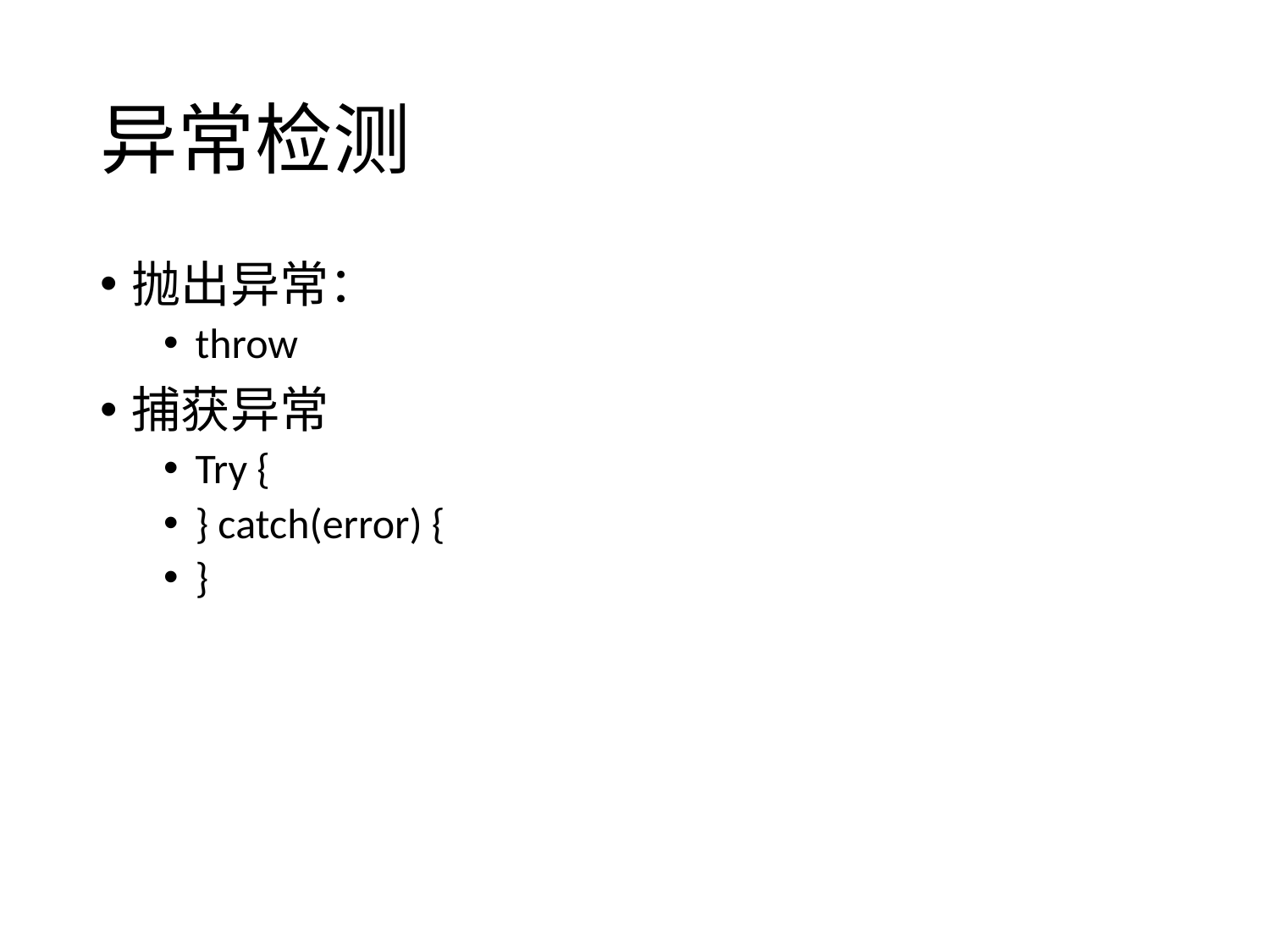

# 异常检测
抛出异常：
throw
捕获异常
Try {
} catch(error) {
}